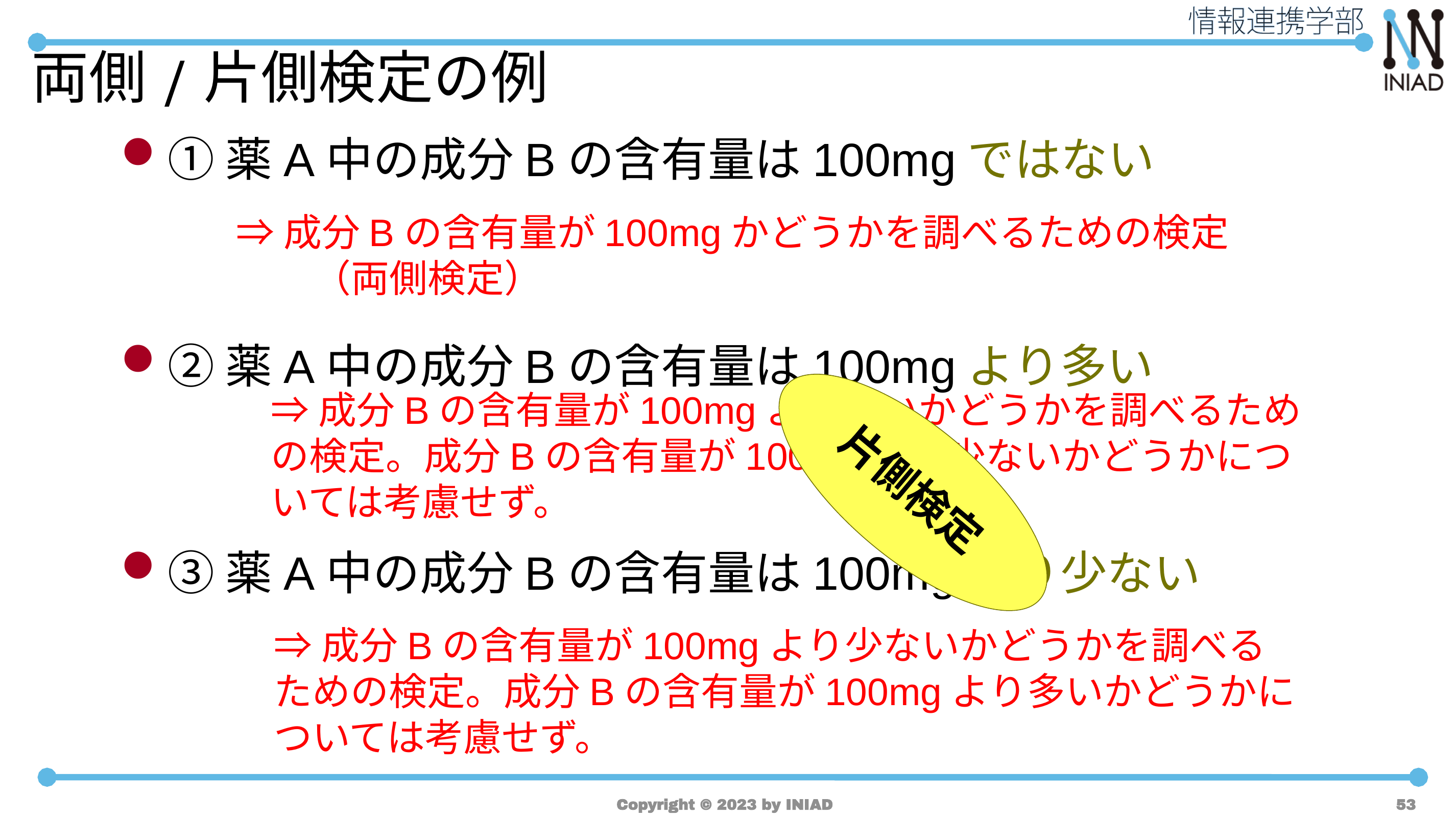

# 両側/片側検定の例
①薬A中の成分Bの含有量は100mgではない

②薬A中の成分Bの含有量は100mgより多い

③薬A中の成分Bの含有量は100mgより少ない

⇒成分Bの含有量が100mgかどうかを調べるための検定
　　（両側検定）
⇒成分Bの含有量が100mgより多いかどうかを調べるための検定。成分Bの含有量が100mgより少ないかどうかについては考慮せず。

片側検定
⇒成分Bの含有量が100mgより少ないかどうかを調べるための検定。成分Bの含有量が100mgより多いかどうかについては考慮せず。
Copyright © 2023 by INIAD
53